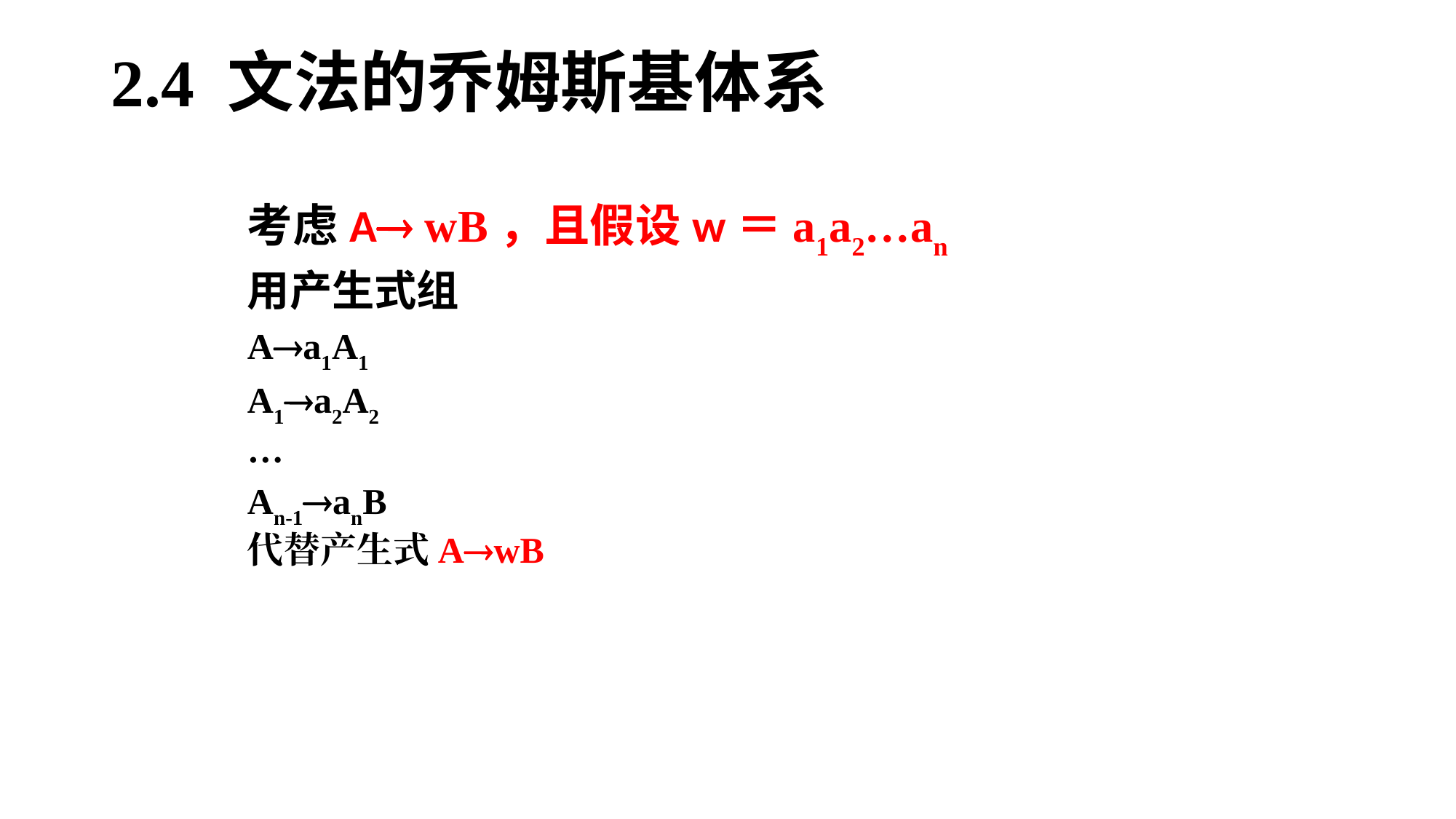

# 2.4 文法的乔姆斯基体系
考虑A→ wB，且假设w＝a1a2…an
用产生式组
A→a1A1
A1→a2A2
…
An-1→anB
代替产生式A→wB
19